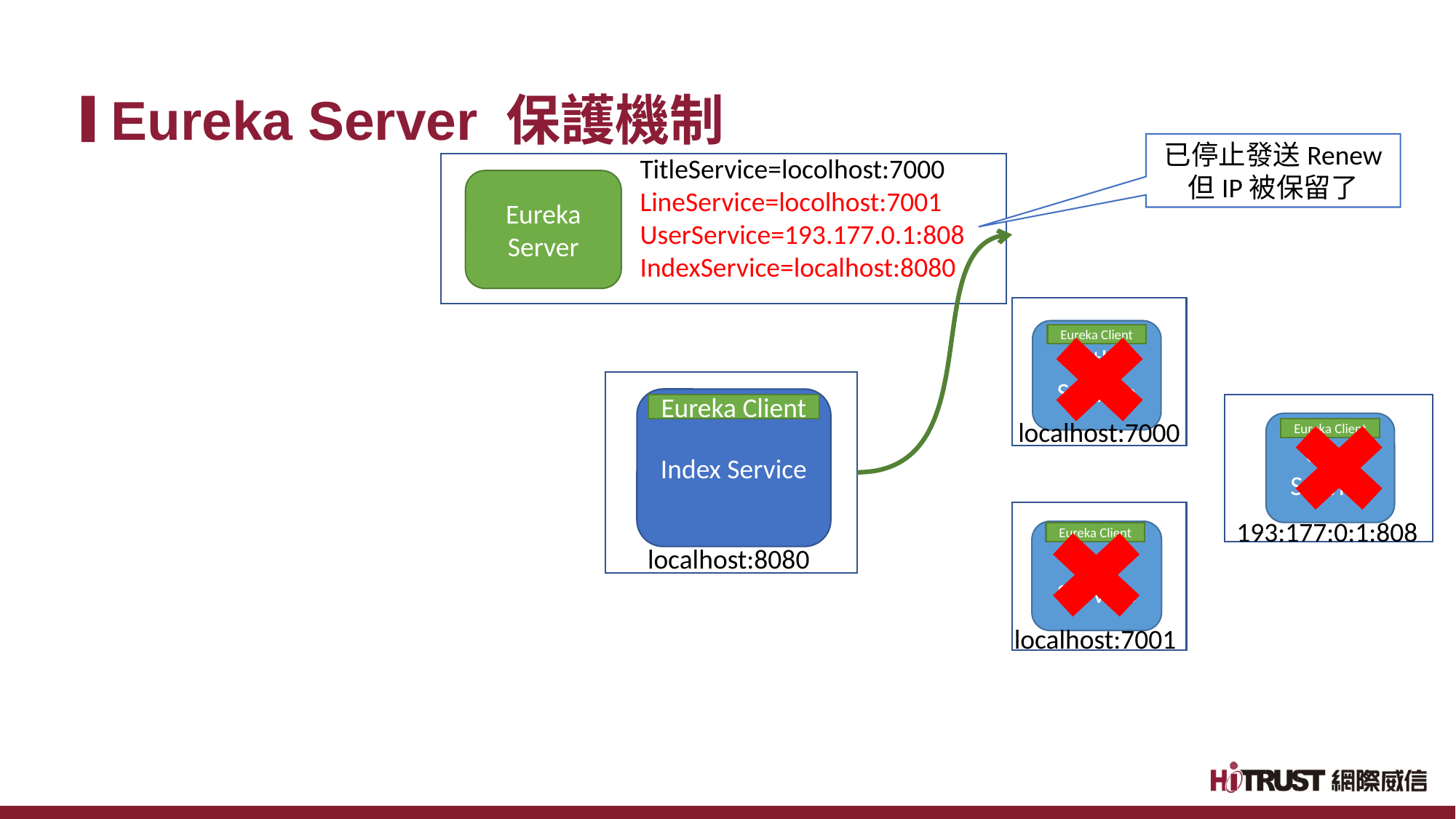

# Eureka Server 保護機制
已停止發送Renew
但IP被保留了
TitleService=locolhost:7000
LineService=locolhost:7001
UserService=193.177.0.1:808
IndexService=localhost:8080

Eureka
Server

Title Service

Eureka Client

Index Service
Eureka Client

localhost:7000
User
Service
Eureka Client

193:177:0:1:808

Line Service
Eureka Client
localhost:8080
localhost:7001